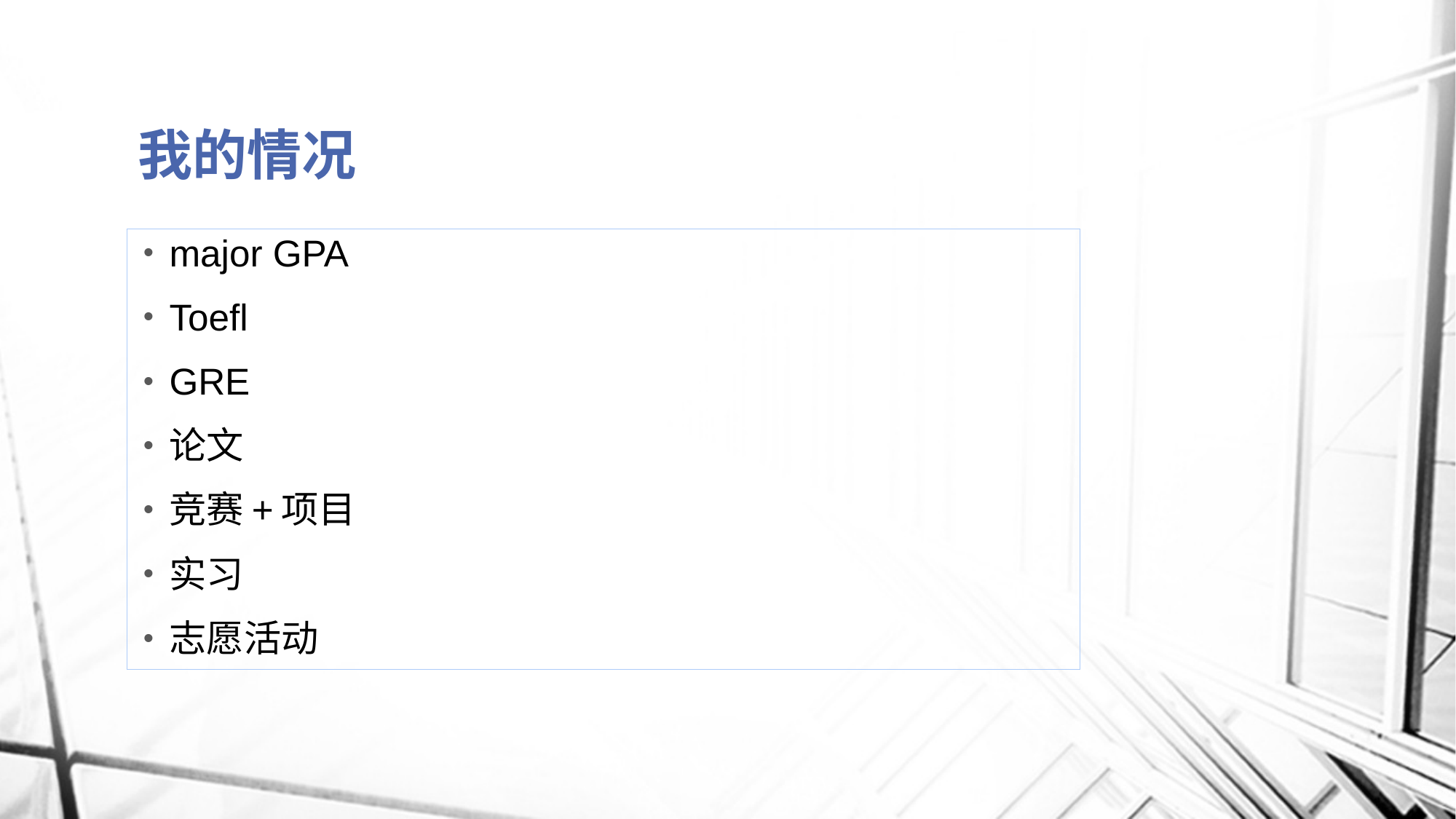

# 我的情况
major GPA
Toefl
GRE
论文
竞赛+项目
实习
志愿活动